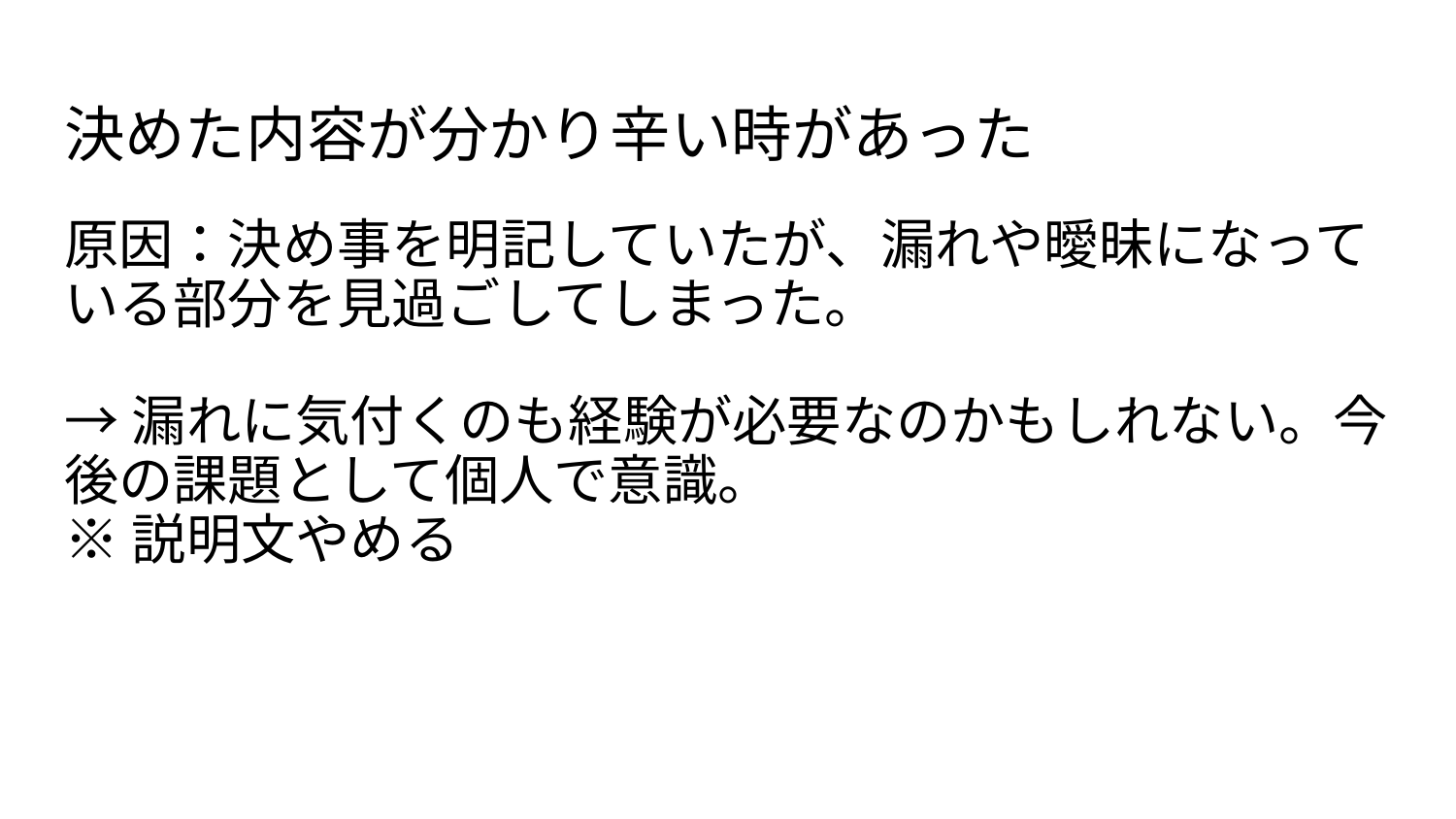

# 決めた内容が分かり辛い時があった
原因：決め事を明記していたが、漏れや曖昧になっている部分を見過ごしてしまった。

→漏れに気付くのも経験が必要なのかもしれない。今後の課題として個人で意識。
※説明文やめる